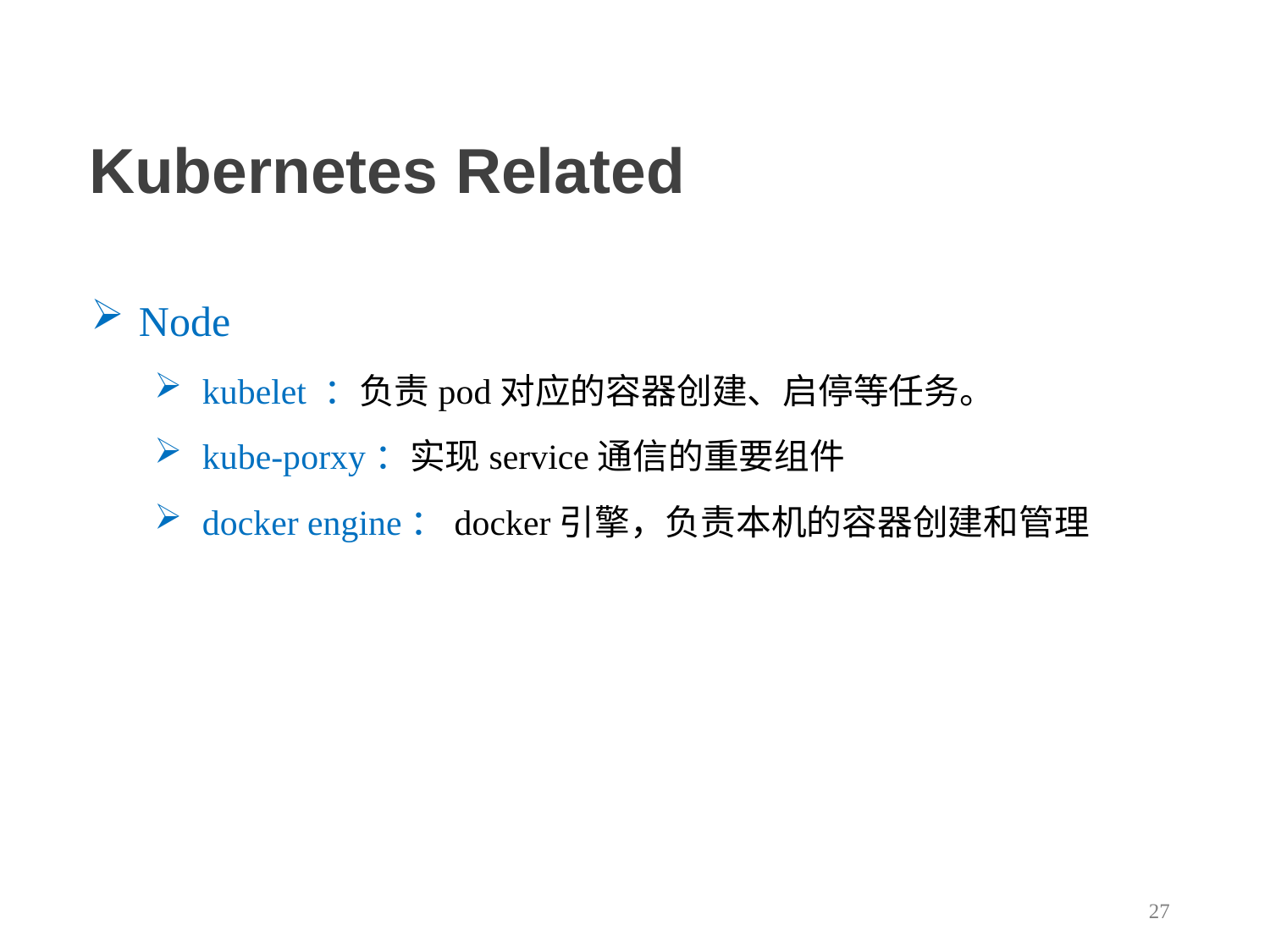

Kubernetes Related
Node
kubelet ：负责pod对应的容器创建、启停等任务。
kube-porxy：实现service通信的重要组件
docker engine：docker引擎，负责本机的容器创建和管理
27